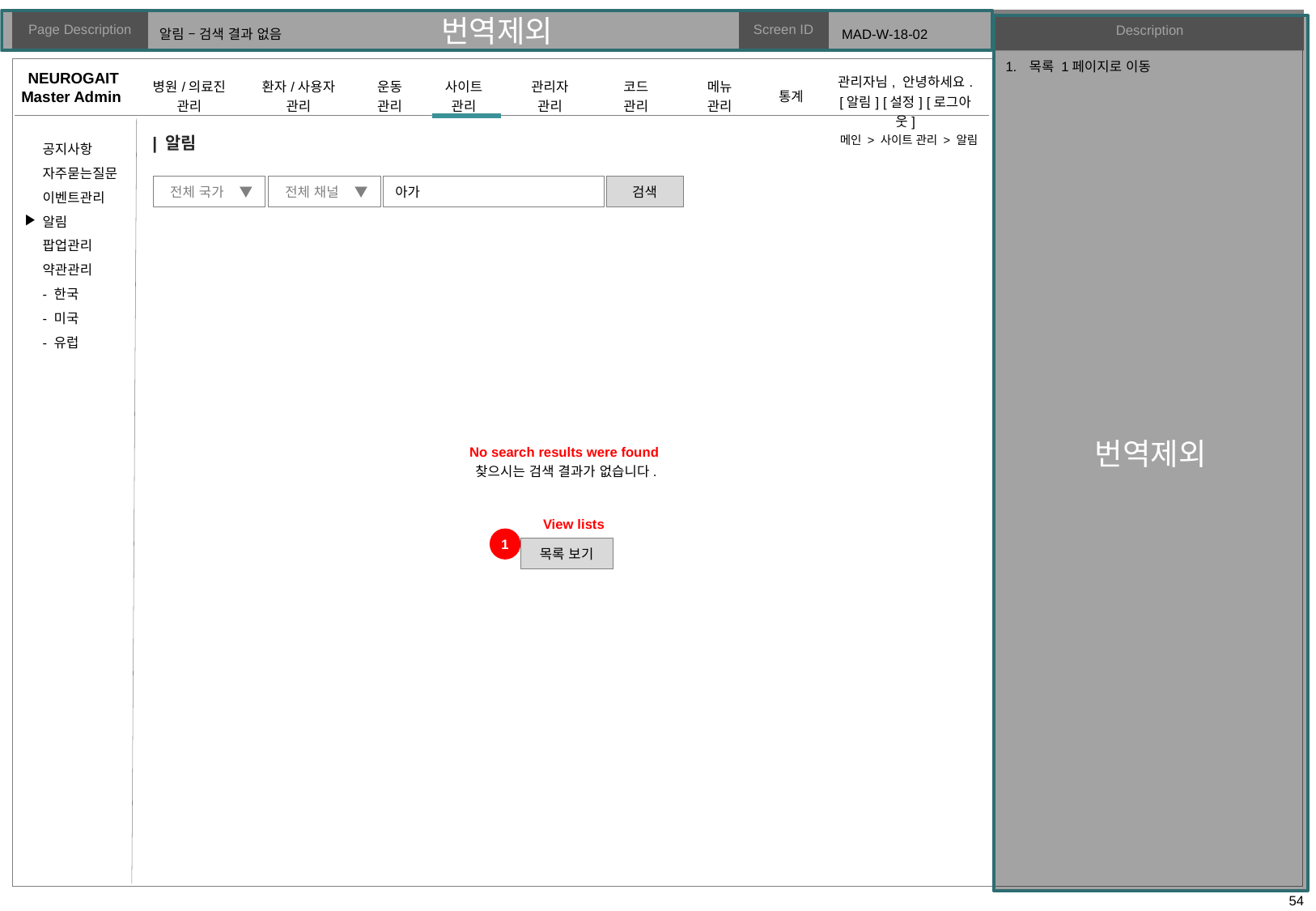

# 알림 – 검색 결과 없음
MAD-W-18-02
목록 1페이지로 이동

| 알림
메인 > 사이트 관리 > 알림

전체 국가    ▼

아가

전체 채널    ▼

검색
▶
No search results were found
찾으시는 검색 결과가 없습니다.
View lists
1
목록 보기